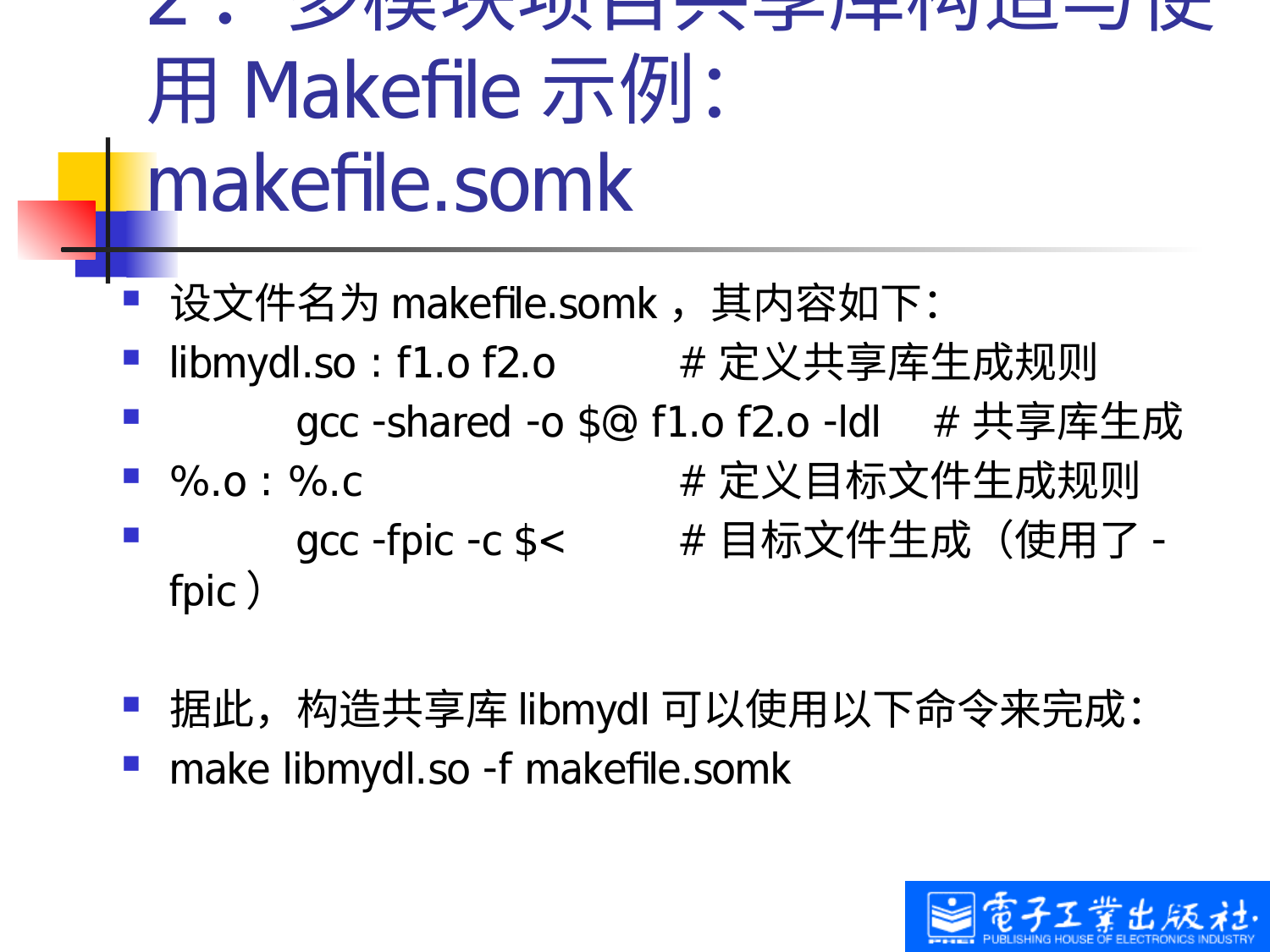

# 2．多模块项目共享库构造与使用Makefile示例：makefile.somk
设文件名为makefile.somk，其内容如下：
libmydl.so : f1.o f2.o 	#定义共享库生成规则
	gcc -shared -o $@ f1.o f2.o -ldl 	#共享库生成
%.o : %.c 			#定义目标文件生成规则
	gcc -fpic -c $< 	#目标文件生成（使用了-fpic）

据此，构造共享库libmydl可以使用以下命令来完成：
make libmydl.so -f makefile.somk